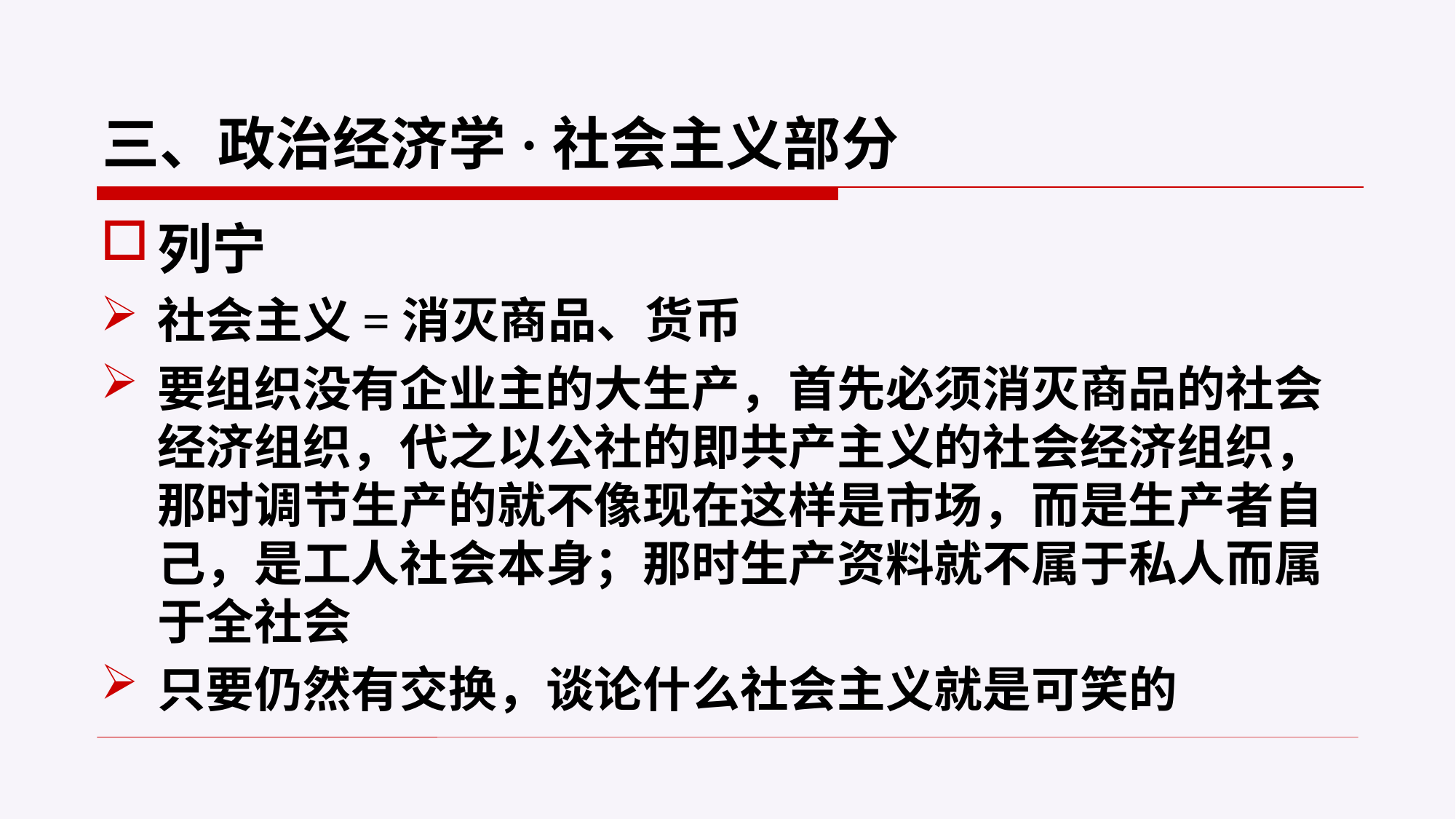

# 三、政治经济学·社会主义部分
列宁
社会主义=消灭商品、货币
要组织没有企业主的大生产，首先必须消灭商品的社会经济组织，代之以公社的即共产主义的社会经济组织，那时调节生产的就不像现在这样是市场，而是生产者自己，是工人社会本身；那时生产资料就不属于私人而属于全社会
只要仍然有交换，谈论什么社会主义就是可笑的